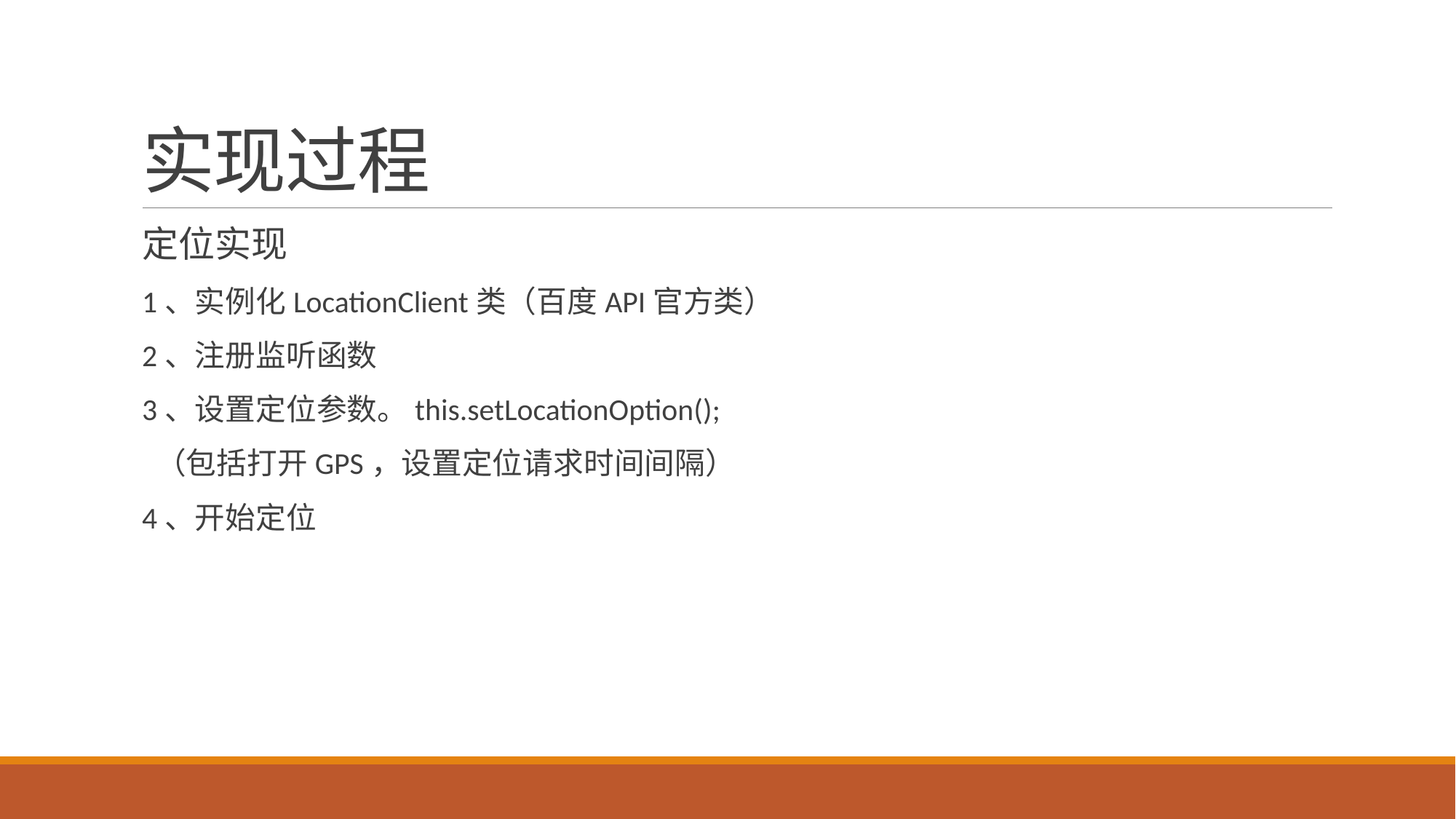

# 实现过程
定位实现
1、实例化LocationClient类（百度API官方类）
2、注册监听函数
3、设置定位参数。this.setLocationOption();
 （包括打开GPS，设置定位请求时间间隔）
4、开始定位